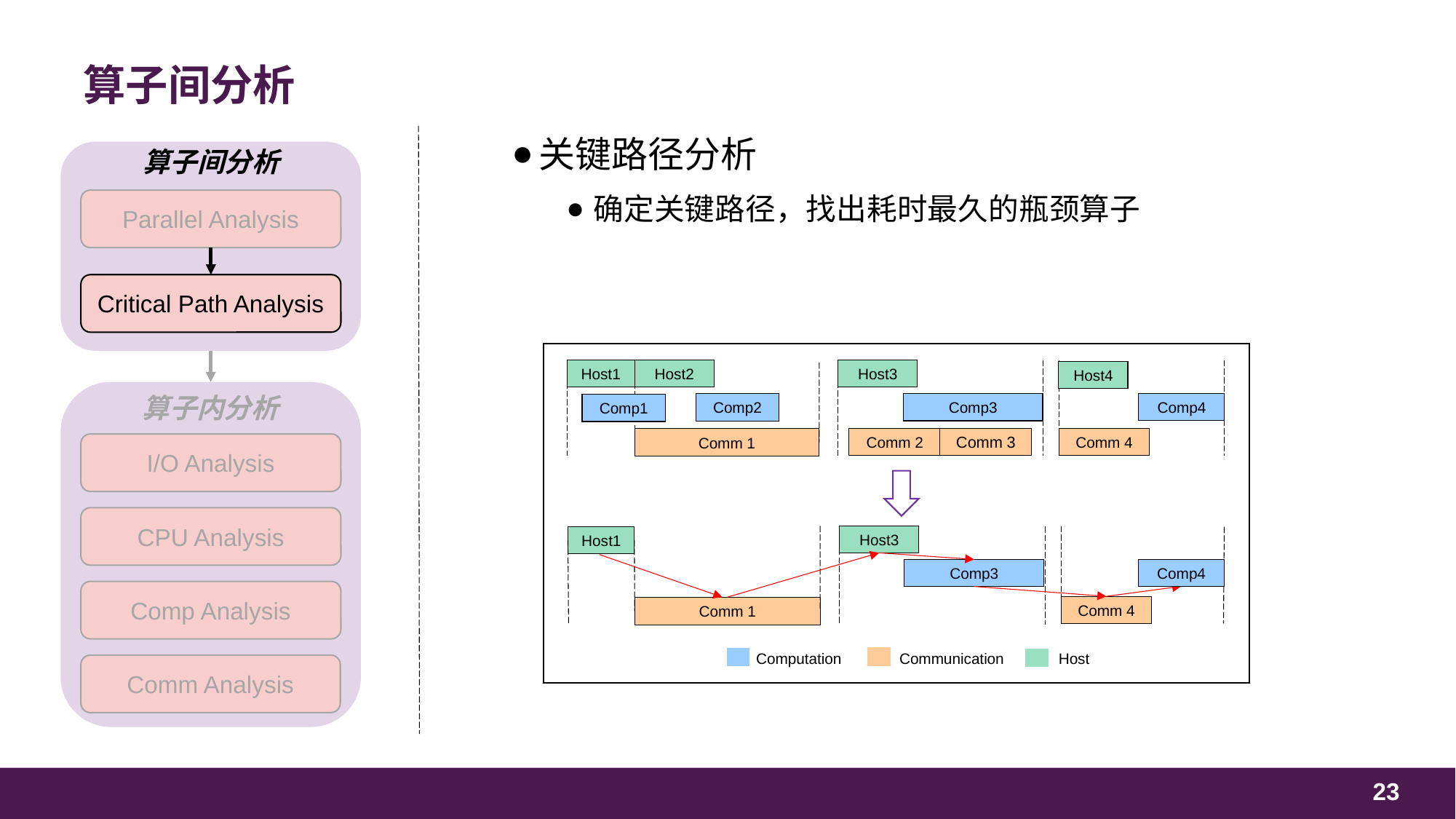

# 算子间分析
关键路径分析
确定关键路径，找出耗时最久的瓶颈算子
算子间分析

Parallel Analysis
Critical Path Analysis

算子内分析
I/O Analysis
CPU Analysis
Comp Analysis
Comm Analysis

Host3
Host1
Host2
Host4
Comp4
Comp3
Comp2
Comp1
Comm 2
Comm 3
Comm 4
Comm 1

Host3
Host1
Comp4
Comp3
Comm 4
Comm 1
Host
Computation
Communication

23